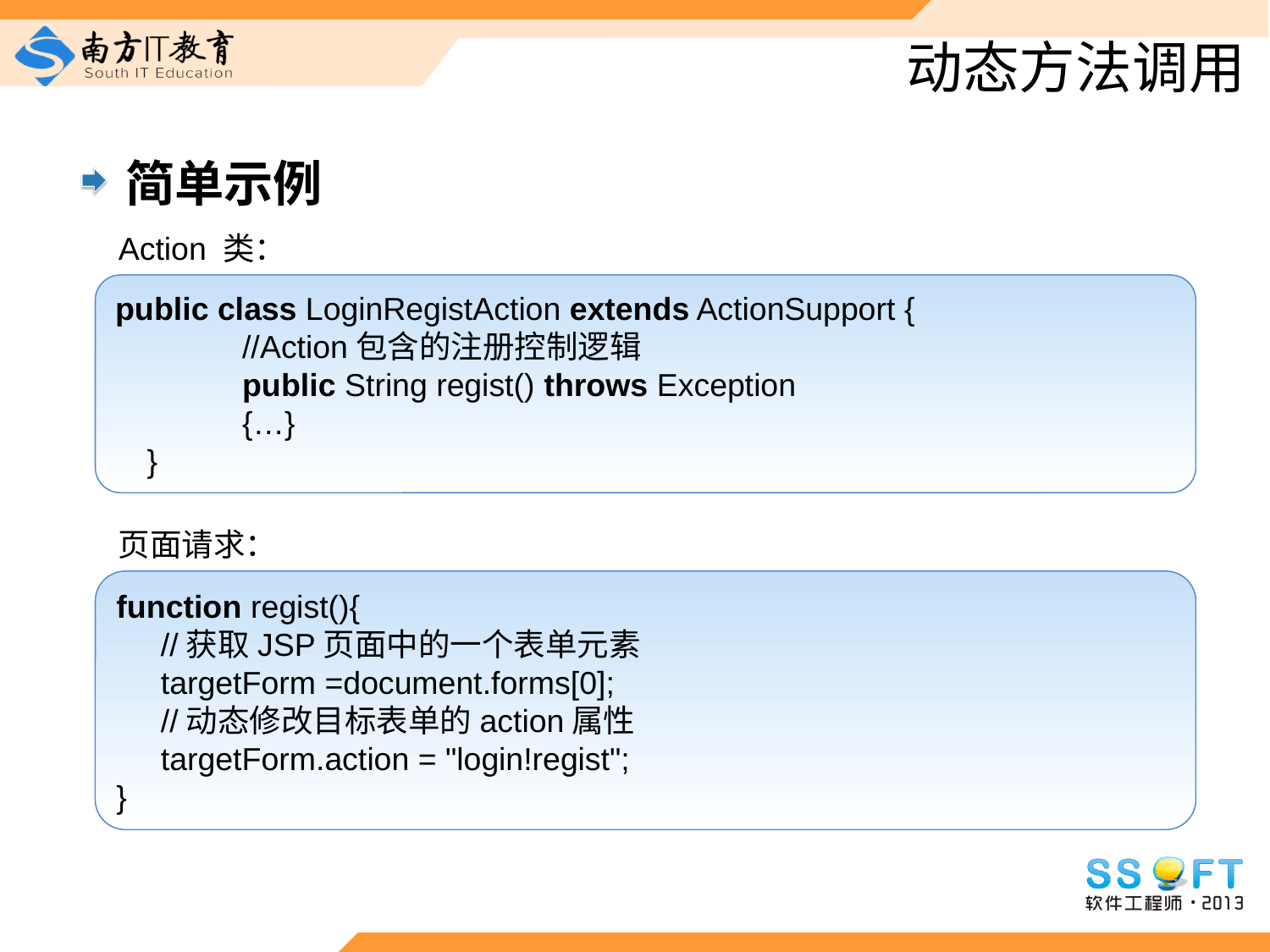

# 动态方法调用
简单示例
Action 类：
public class LoginRegistAction extends ActionSupport {
	//Action包含的注册控制逻辑
	public String regist() throws Exception
	{…}
}
页面请求：
function regist(){
     //获取JSP页面中的一个表单元素
     targetForm =document.forms[0];
     //动态修改目标表单的action属性
     targetForm.action = "login!regist";
}